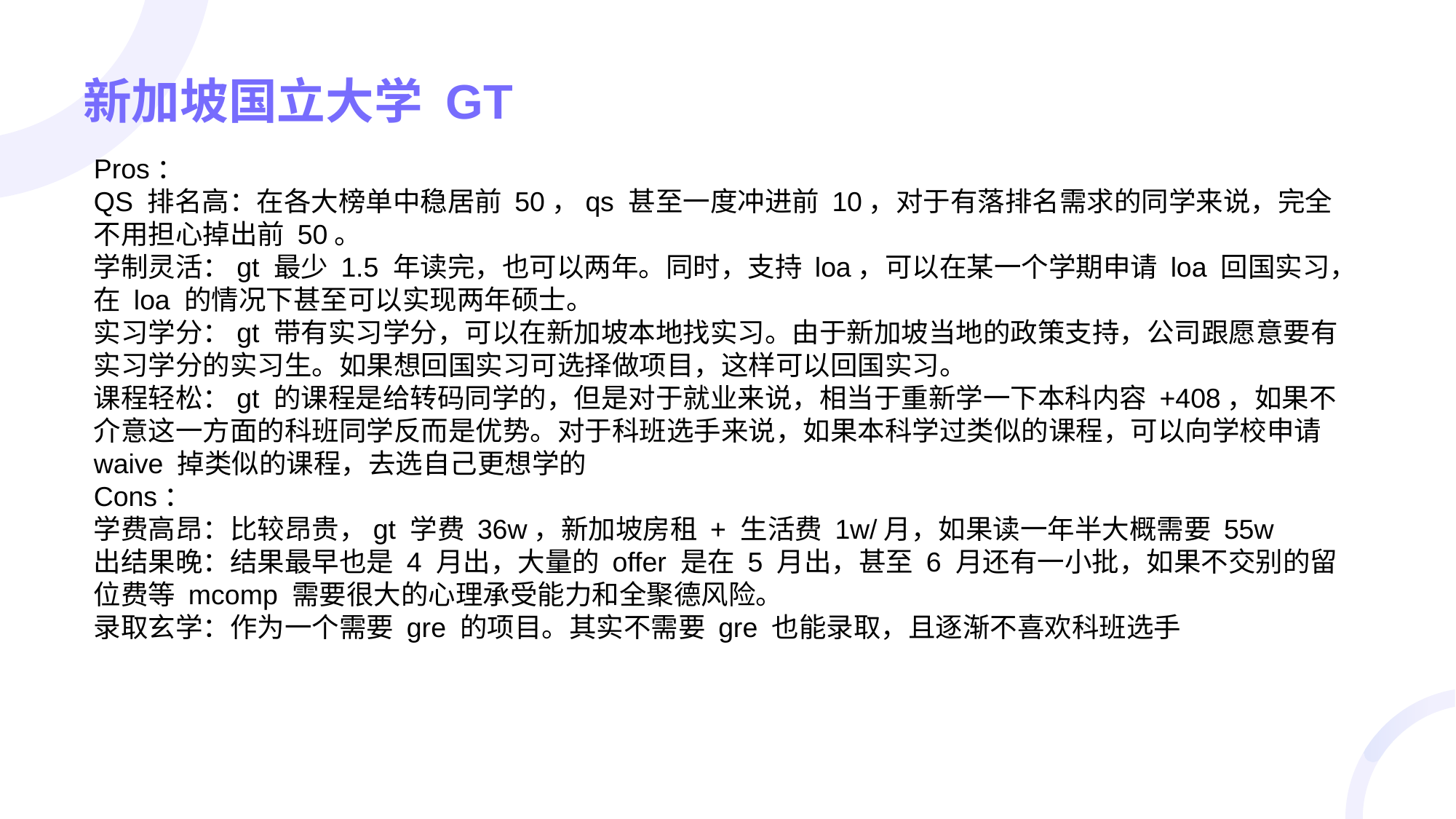

# 新加坡国立大学 GT
Pros：
QS 排名高：在各大榜单中稳居前 50，qs 甚至一度冲进前 10，对于有落排名需求的同学来说，完全不用担心掉出前 50。
学制灵活：gt 最少 1.5 年读完，也可以两年。同时，支持 loa，可以在某一个学期申请 loa 回国实习，在 loa 的情况下甚至可以实现两年硕士。
实习学分：gt 带有实习学分，可以在新加坡本地找实习。由于新加坡当地的政策支持，公司跟愿意要有实习学分的实习生。如果想回国实习可选择做项目，这样可以回国实习。
课程轻松：gt 的课程是给转码同学的，但是对于就业来说，相当于重新学一下本科内容 +408，如果不介意这一方面的科班同学反而是优势。对于科班选手来说，如果本科学过类似的课程，可以向学校申请 waive 掉类似的课程，去选自己更想学的
Cons：
学费高昂：比较昂贵，gt 学费 36w，新加坡房租 + 生活费 1w/月，如果读一年半大概需要 55w
出结果晚：结果最早也是 4 月出，大量的 offer 是在 5 月出，甚至 6 月还有一小批，如果不交别的留位费等 mcomp 需要很大的心理承受能力和全聚德风险。
录取玄学：作为一个需要 gre 的项目。其实不需要 gre 也能录取，且逐渐不喜欢科班选手